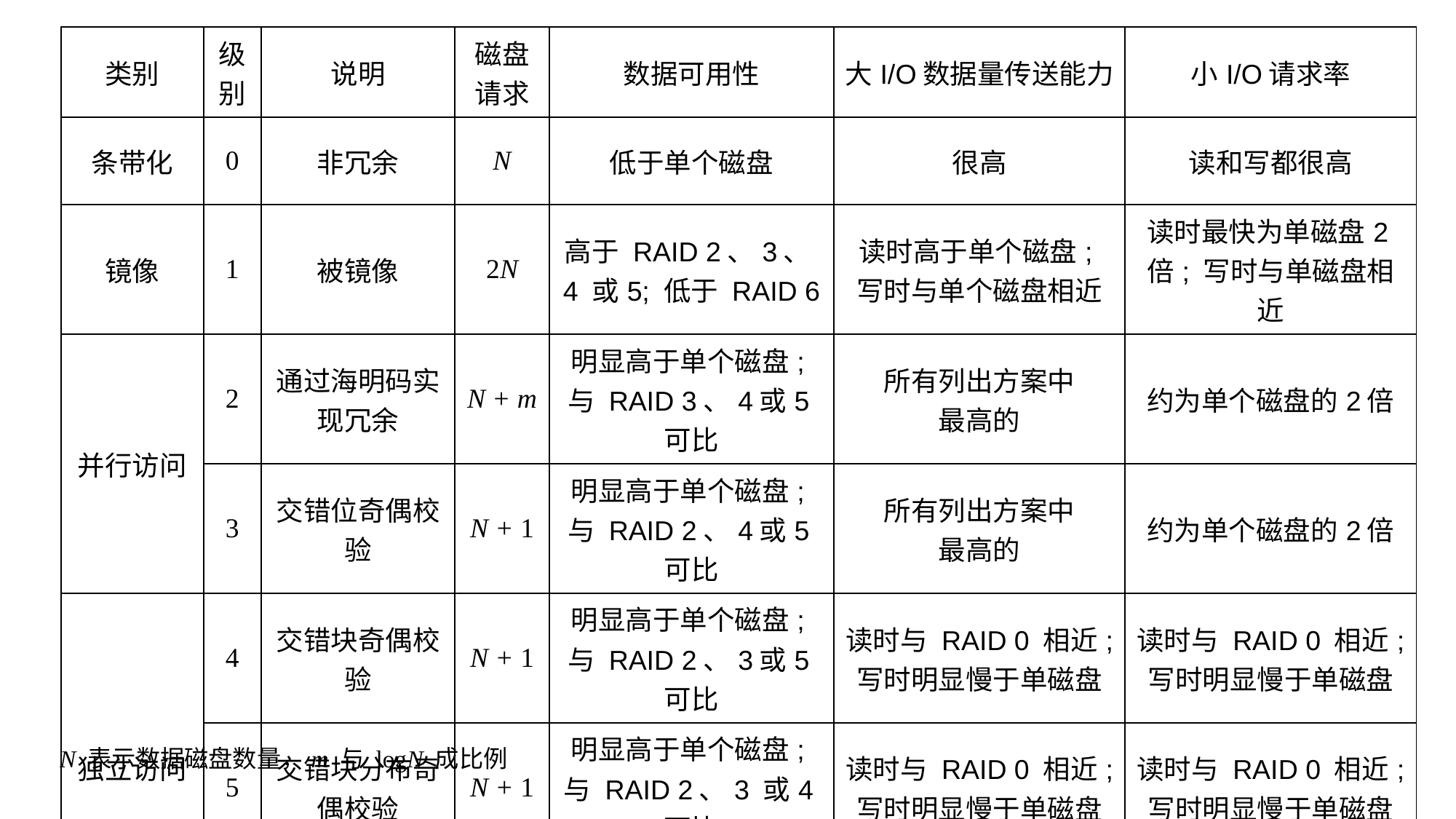

| 类别 | 级别 | 说明 | 磁盘请求 | 数据可用性 | 大I/O数据量传送能力 | 小I/O请求率 |
| --- | --- | --- | --- | --- | --- | --- |
| 条带化 | 0 | 非冗余 | N | 低于单个磁盘 | 很高 | 读和写都很高 |
| 镜像 | 1 | 被镜像 | 2N | 高于 RAID 2、3、4 或5; 低于 RAID 6 | 读时高于单个磁盘; 写时与单个磁盘相近 | 读时最快为单磁盘2倍; 写时与单磁盘相近 |
| 并行访问 | 2 | 通过海明码实 现冗余 | N + m | 明显高于单个磁盘; 与 RAID 3、4或5可比 | 所有列出方案中 最高的 | 约为单个磁盘的2倍 |
|  | 3 | 交错位奇偶校 验 | N + 1 | 明显高于单个磁盘; 与 RAID 2、4或5可比 | 所有列出方案中 最高的 | 约为单个磁盘的2倍 |
| 独立访问 | 4 | 交错块奇偶校 验 | N + 1 | 明显高于单个磁盘; 与 RAID 2、3或5可比 | 读时与 RAID 0 相近; 写时明显慢于单磁盘 | 读时与 RAID 0 相近; 写时明显慢于单磁盘 |
|  | 5 | 交错块分布奇 偶校验 | N + 1 | 明显高于单个磁盘; 与 RAID 2、3 或4可比 | 读时与 RAID 0 相近; 写时明显慢于单磁盘 | 读时与 RAID 0 相近; 写时明显慢于单磁盘 |
|  | 6 | 交错块双重分 布奇偶校验 | N + 2 | 所有列出方案中 最高的 | 读时与 RAID 0 相近; 写时慢于 RAID 5 | 读时与 RAID 0 相近; 写时明显慢于 RAID 5 |
N 表示数据磁盘数量，m 与 logN 成比例